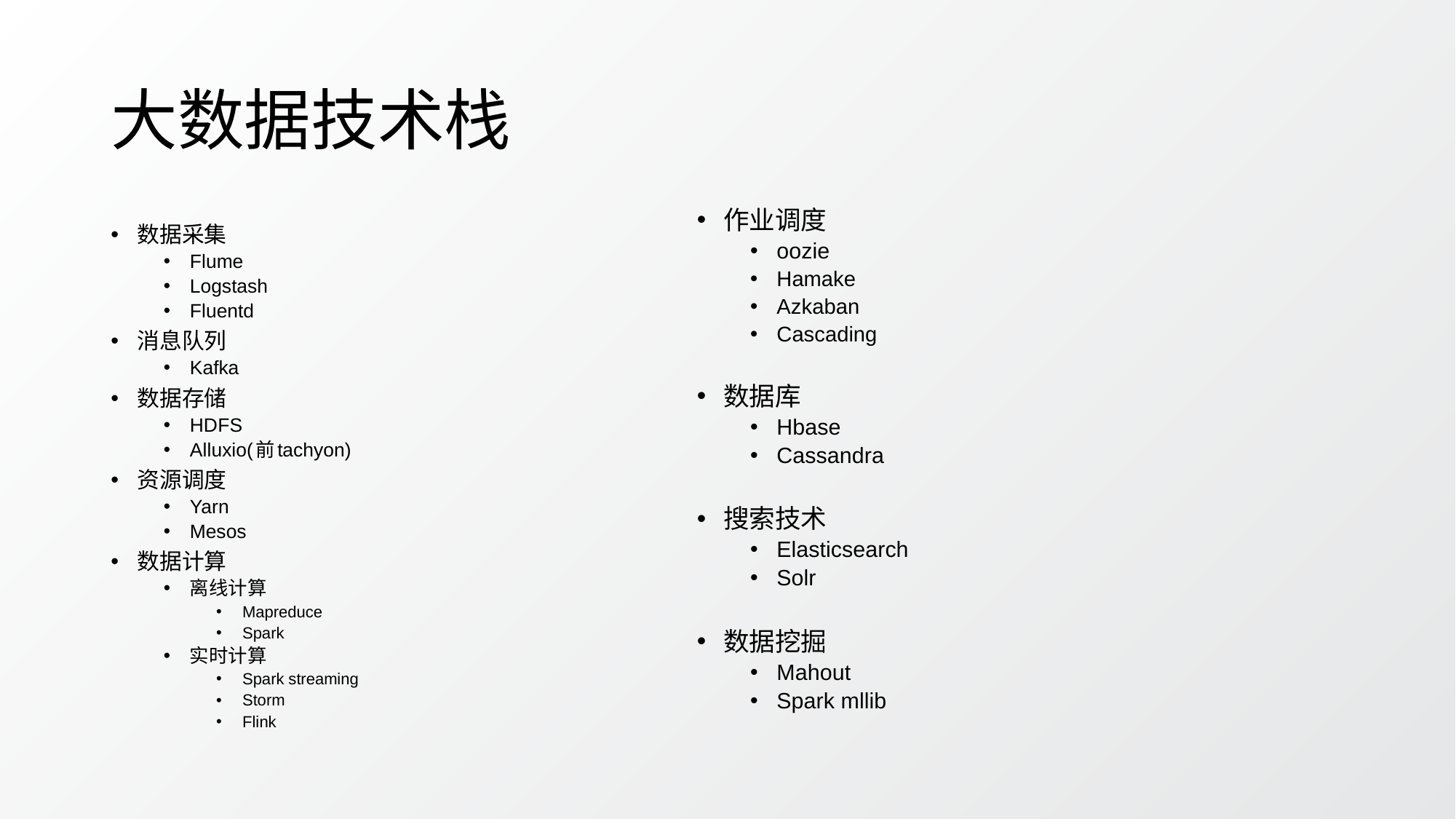

# 大数据技术栈
作业调度
oozie
Hamake
Azkaban
Cascading

数据库
Hbase
Cassandra

搜索技术
Elasticsearch
Solr

数据挖掘
Mahout
Spark mllib

数据采集
Flume
Logstash
Fluentd
消息队列
Kafka
数据存储
HDFS
Alluxio(前tachyon)
资源调度
Yarn
Mesos
数据计算
离线计算
Mapreduce
Spark
实时计算
Spark streaming
Storm
Flink